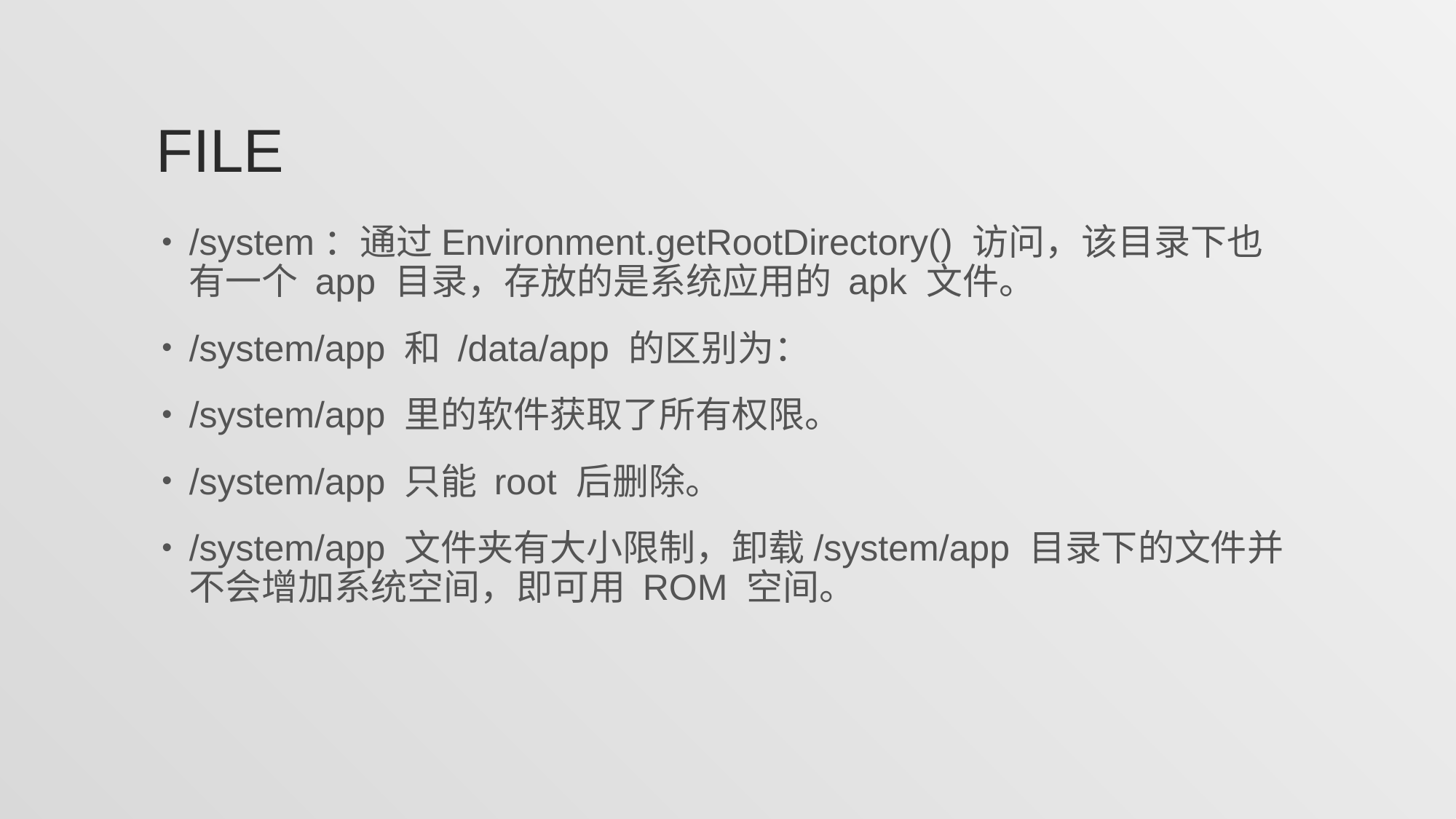

# FILE
/system：通过Environment.getRootDirectory() 访问，该目录下也有一个 app 目录，存放的是系统应用的 apk 文件。
/system/app 和 /data/app 的区别为：
/system/app 里的软件获取了所有权限。
/system/app 只能 root 后删除。
/system/app 文件夹有大小限制，卸载/system/app 目录下的文件并不会增加系统空间，即可用 ROM 空间。